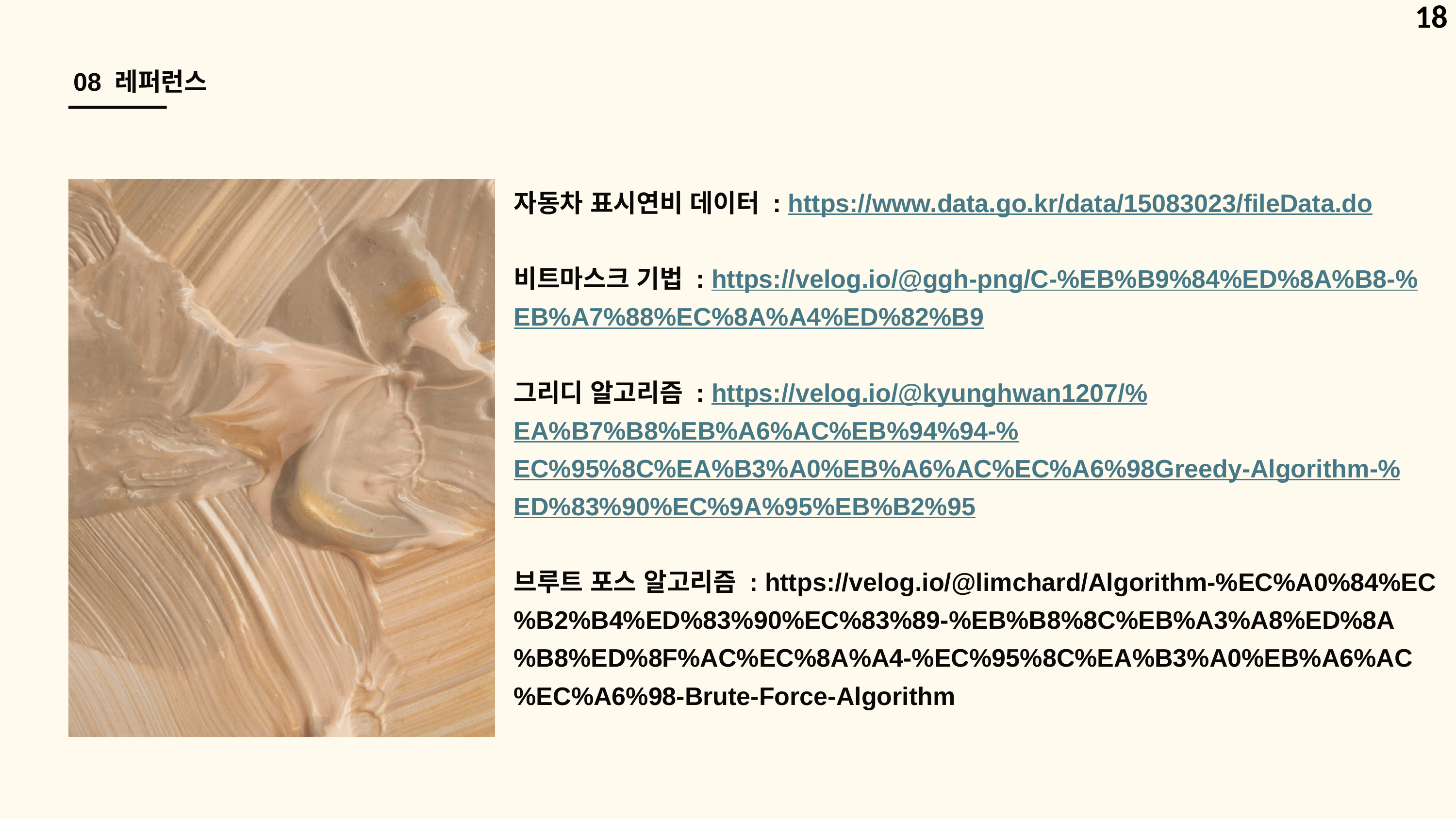

18
08 레퍼런스

자동차 표시연비 데이터 : https://www.data.go.kr/data/15083023/fileData.do

비트마스크 기법 : https://velog.io/@ggh-png/C-%EB%B9%84%ED%8A%B8-%EB%A7%88%EC%8A%A4%ED%82%B9

그리디 알고리즘 : https://velog.io/@kyunghwan1207/%EA%B7%B8%EB%A6%AC%EB%94%94-%EC%95%8C%EA%B3%A0%EB%A6%AC%EC%A6%98Greedy-Algorithm-%ED%83%90%EC%9A%95%EB%B2%95

브루트 포스 알고리즘 : https://velog.io/@limchard/Algorithm-%EC%A0%84%EC%B2%B4%ED%83%90%EC%83%89-%EB%B8%8C%EB%A3%A8%ED%8A%B8%ED%8F%AC%EC%8A%A4-%EC%95%8C%EA%B3%A0%EB%A6%AC%EC%A6%98-Brute-Force-Algorithm